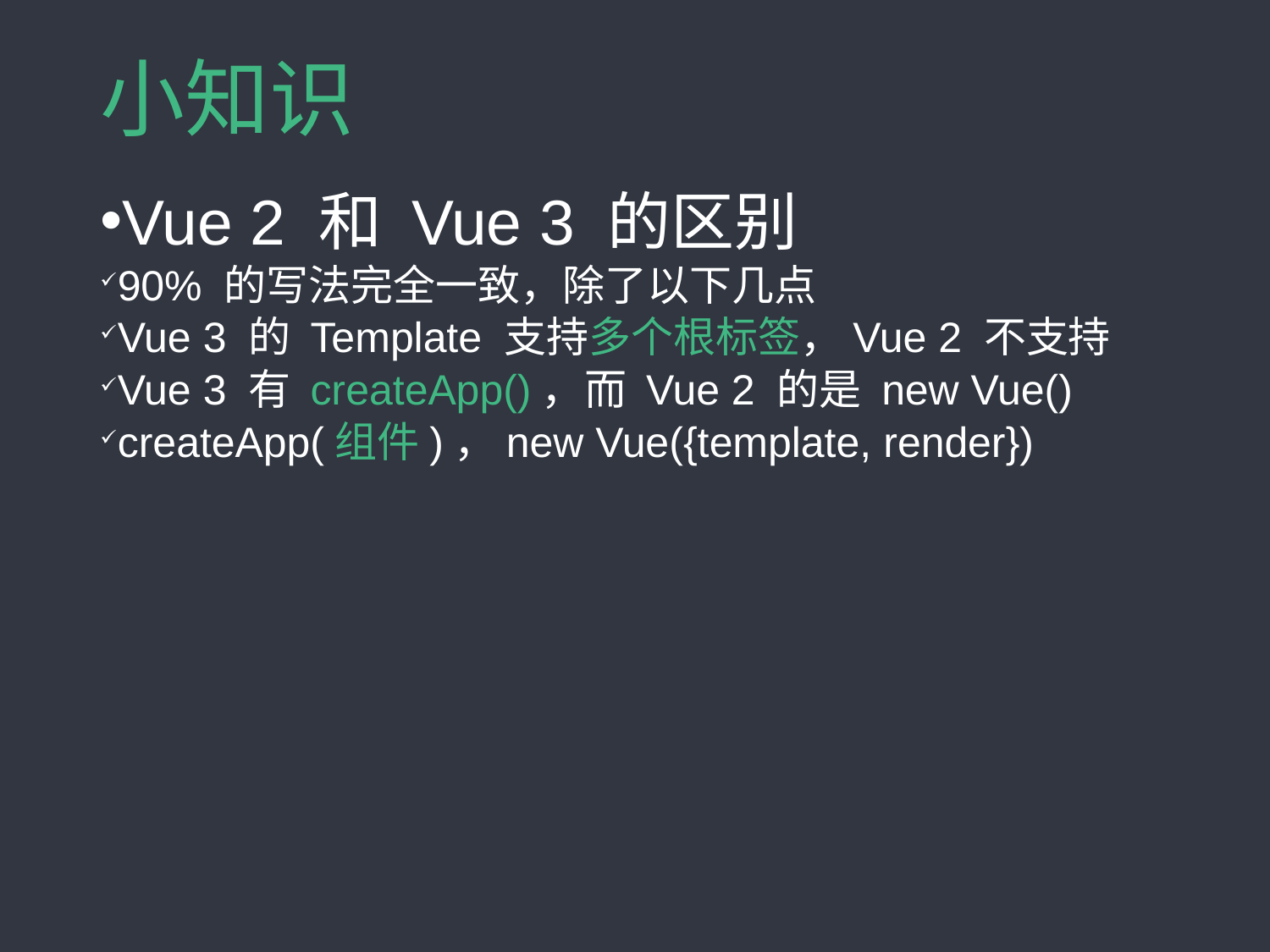

# 小知识
Vue 2 和 Vue 3 的区别
90% 的写法完全一致，除了以下几点
Vue 3 的 Template 支持多个根标签，Vue 2 不支持
Vue 3 有 createApp()，而 Vue 2 的是 new Vue()
createApp(组件)，new Vue({template, render})